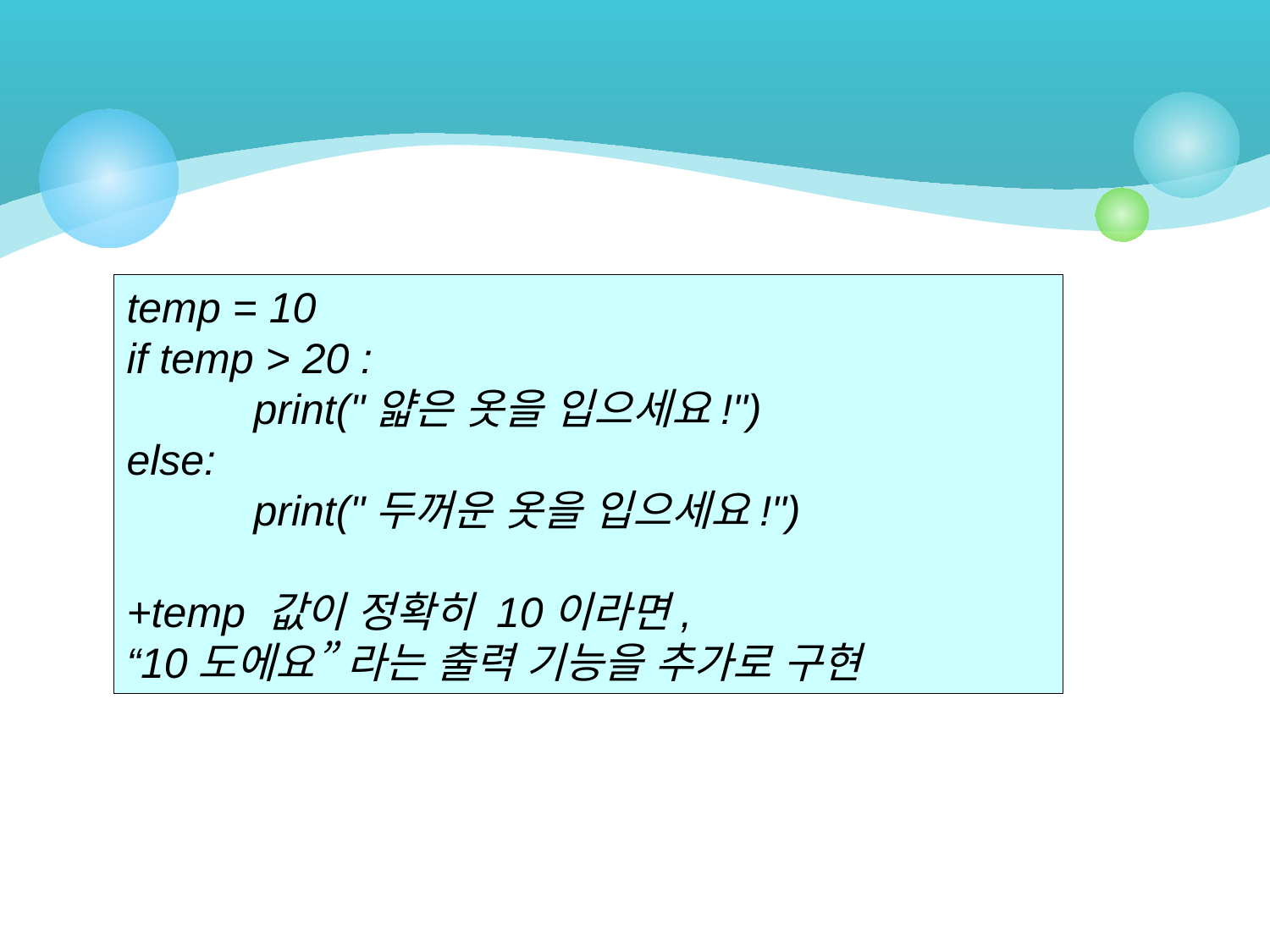

#
temp = 10
if temp > 20 :
	print("얇은 옷을 입으세요!")
else:
	print("두꺼운 옷을 입으세요!")

+temp 값이 정확히 10이라면,
“10도에요” 라는 출력 기능을 추가로 구현